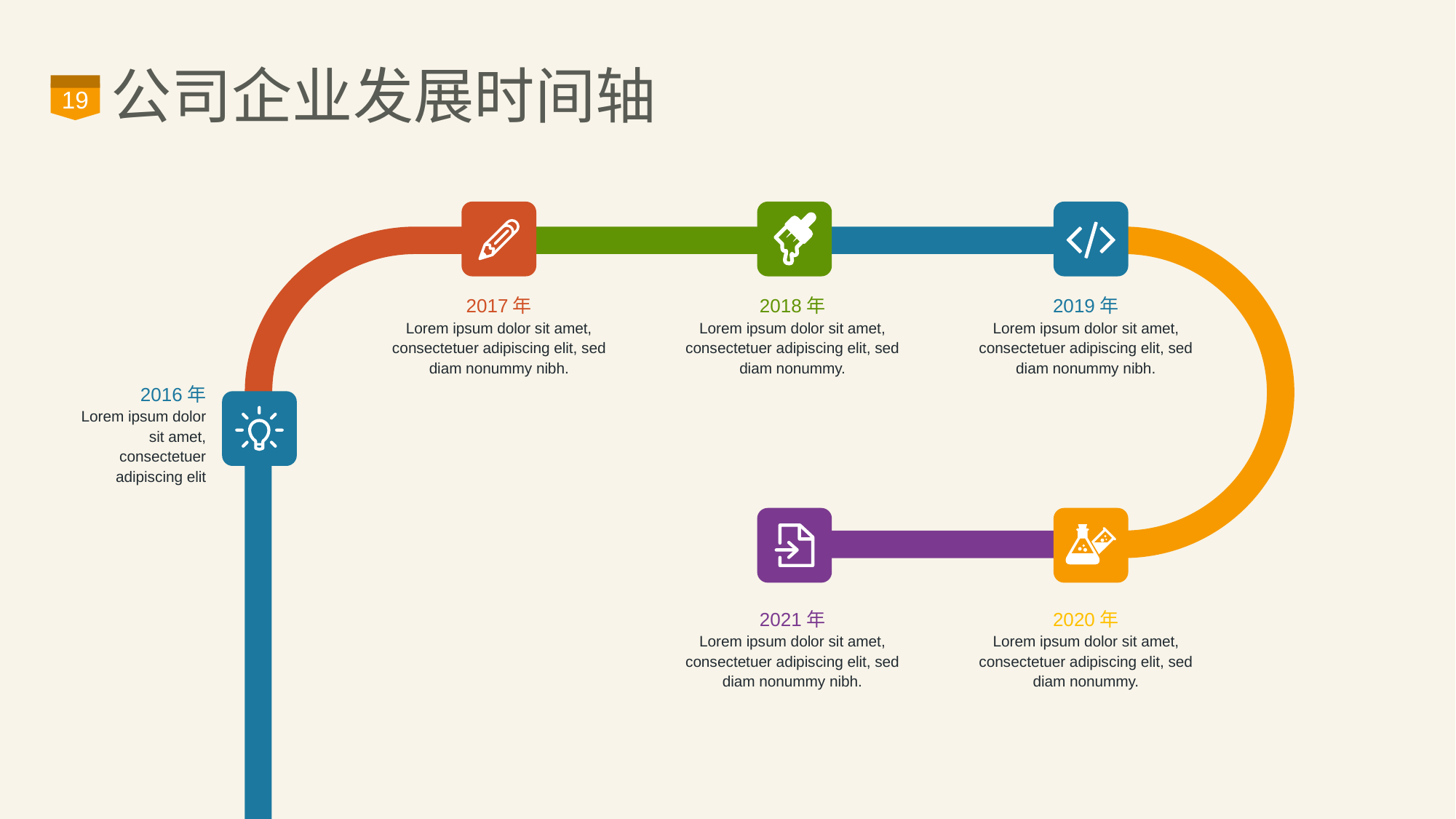

# 公司企业发展时间轴
19

2017年
Lorem ipsum dolor sit amet, consectetuer adipiscing elit, sed diam nonummy nibh.
2018年
Lorem ipsum dolor sit amet, consectetuer adipiscing elit, sed diam nonummy.
2019年
Lorem ipsum dolor sit amet, consectetuer adipiscing elit, sed diam nonummy nibh.
2016年
Lorem ipsum dolor sit amet, consectetuer adipiscing elit

2021年
Lorem ipsum dolor sit amet, consectetuer adipiscing elit, sed diam nonummy nibh.
2020年
Lorem ipsum dolor sit amet, consectetuer adipiscing elit, sed diam nonummy.